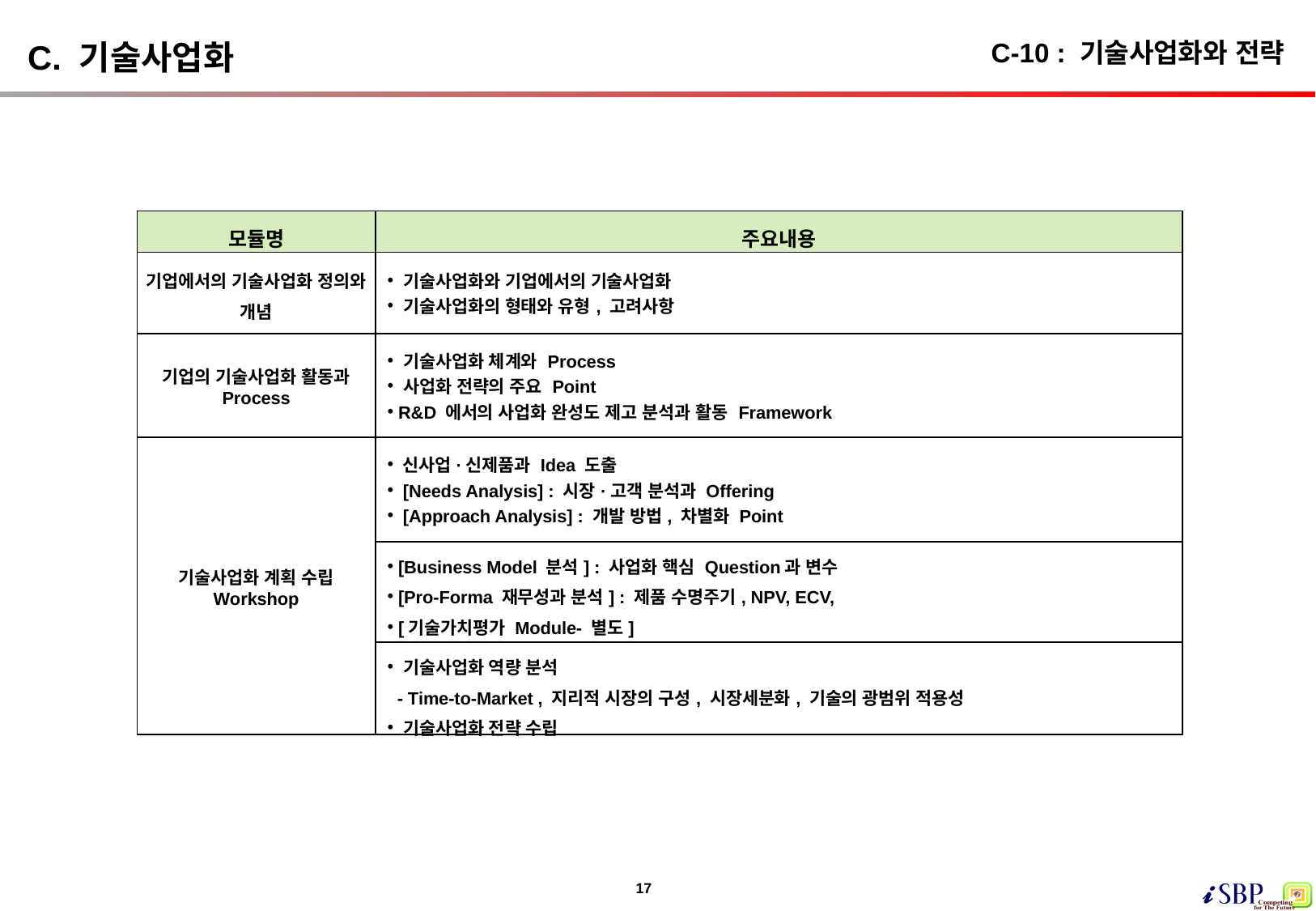

# C-10 : 기술사업화와 전략
C. 기술사업화
| 모듈명 | 주요내용 |
| --- | --- |
| 기업에서의 기술사업화 정의와 개념 | 기술사업화와 기업에서의 기술사업화 기술사업화의 형태와 유형, 고려사항 |
| 기업의 기술사업화 활동과 Process | 기술사업화 체계와 Process 사업화 전략의 주요 Point R&D 에서의 사업화 완성도 제고 분석과 활동 Framework |
| 기술사업화 계획 수립 Workshop | 신사업·신제품과 Idea 도출 [Needs Analysis] : 시장·고객 분석과 Offering [Approach Analysis] : 개발 방법, 차별화 Point |
|  | [Business Model 분석] : 사업화 핵심 Question과 변수 [Pro-Forma 재무성과 분석] : 제품 수명주기, NPV, ECV, [기술가치평가 Module- 별도] |
|  | 기술사업화 역량 분석 - Time-to-Market , 지리적 시장의 구성, 시장세분화, 기술의 광범위 적용성 기술사업화 전략 수립 |
17